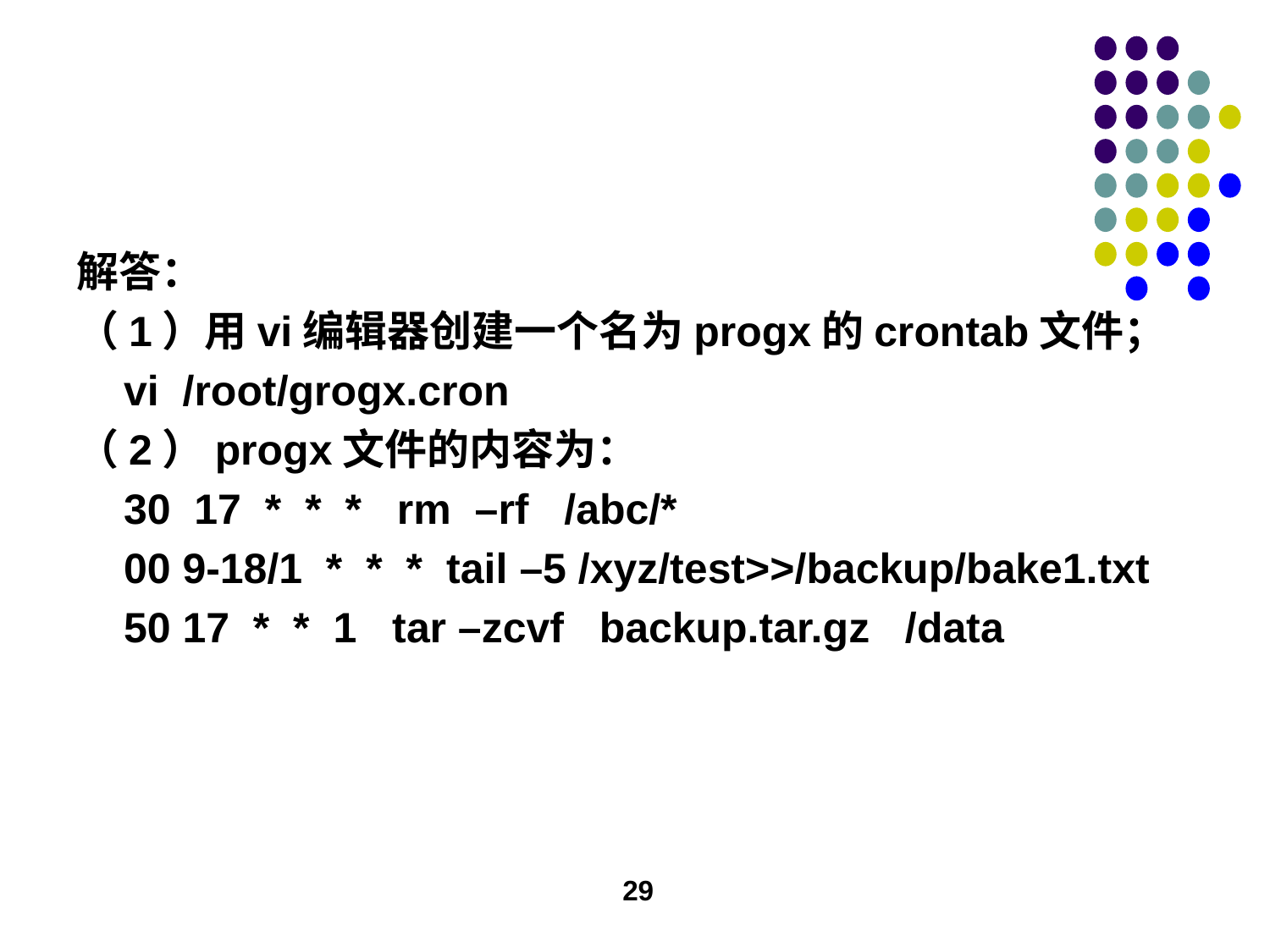

解答：
（1）用vi编辑器创建一个名为progx的crontab文件；
    vi  /root/grogx.cron
（2）progx文件的内容为：
    30  17  *  *  *   rm  –rf   /abc/*
    00 9-18/1  *  *  *  tail –5 /xyz/test>>/backup/bake1.txt
    50 17  *  *  1   tar –zcvf   backup.tar.gz   /data

29